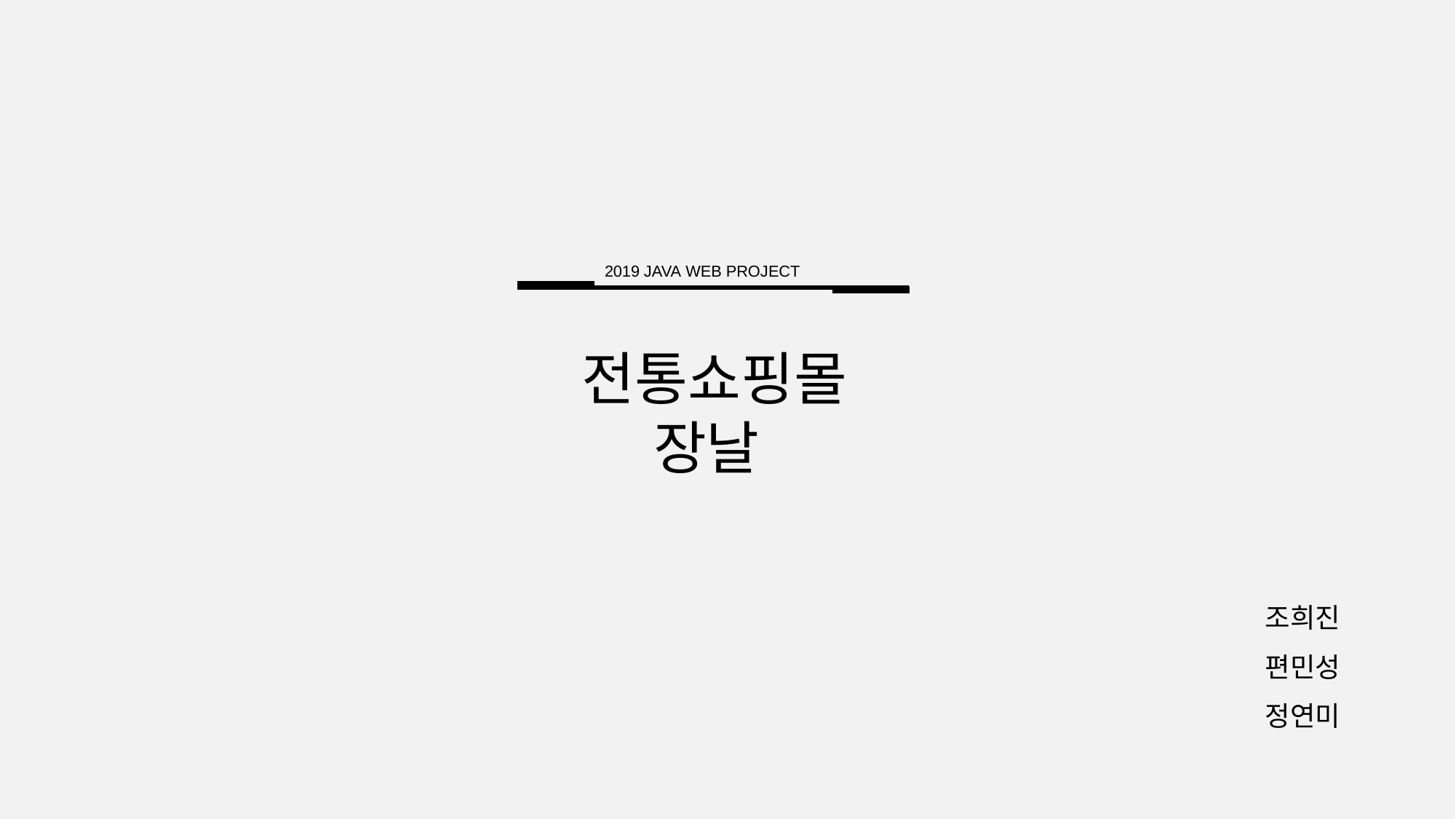

2019 JAVA WEB PROJECT

전통쇼핑몰
장날
조희진
편민성
정연미